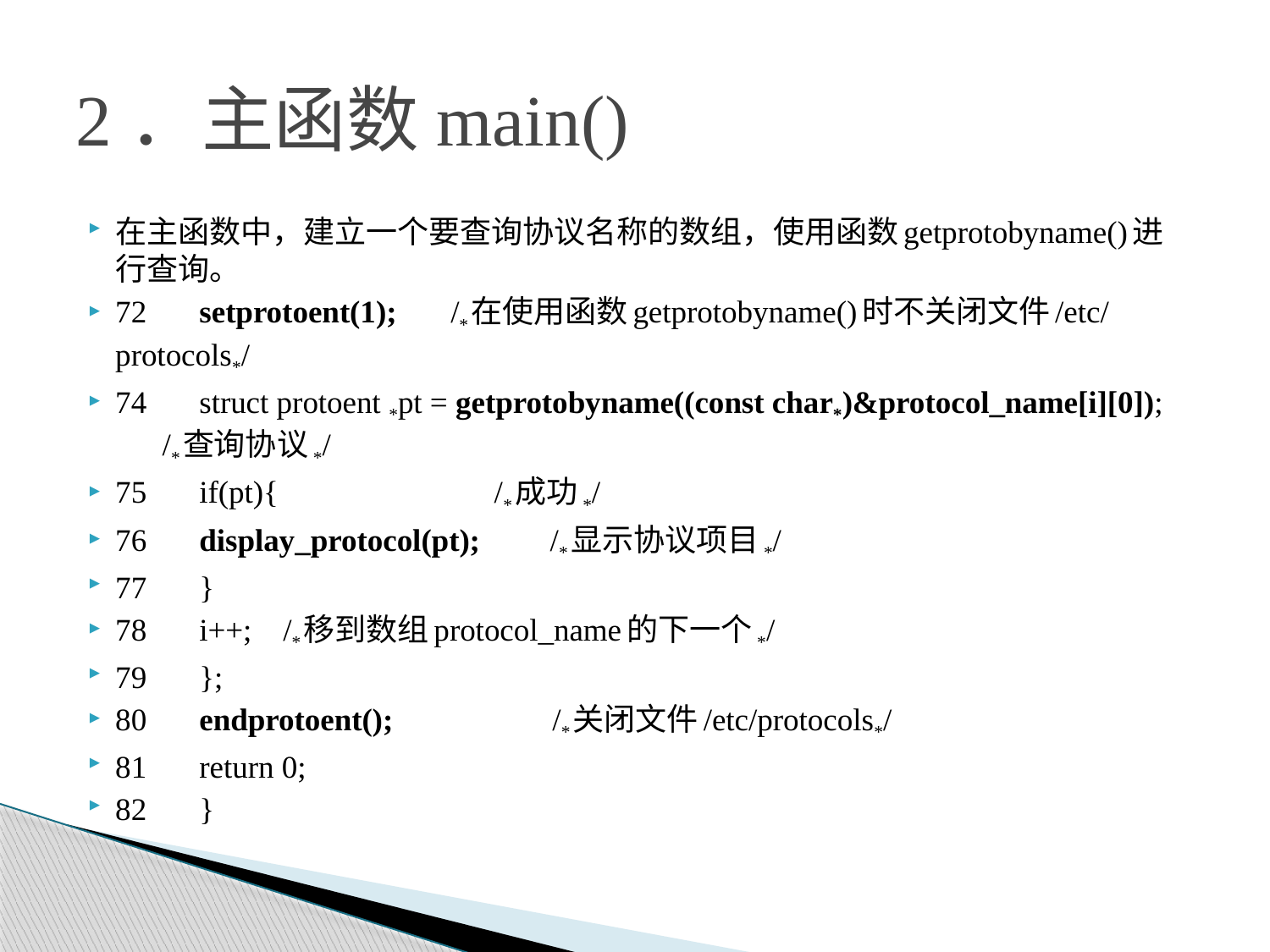

# 2．主函数main()
在主函数中，建立一个要查询协议名称的数组，使用函数getprotobyname()进行查询。
72	setprotoent(1);	/*在使用函数getprotobyname()时不关闭文件/etc/protocols*/
74	struct protoent *pt = getprotobyname((const char*)&protocol_name[i][0]);          /*查询协议*/
75	if(pt){		                           /*成功*/
76		display_protocol(pt);	  /*显示协议项目*/
77	}
78	i++;	/*移到数组protocol_name的下一个*/
79	};
80	endprotoent();		             /*关闭文件/etc/protocols*/
81	return 0;
82	}